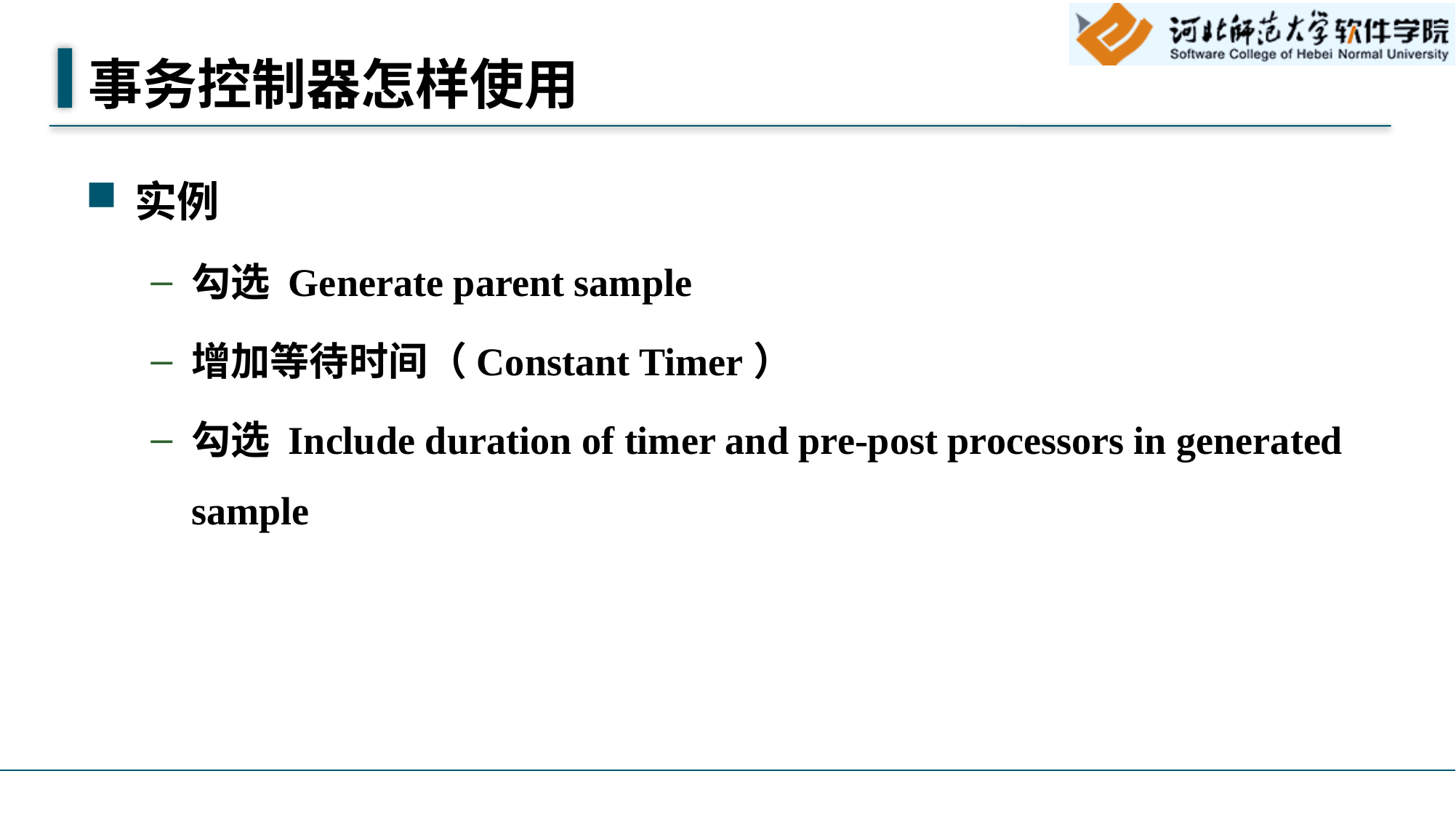

# 事务控制器怎样使用
实例
勾选 Generate parent sample
增加等待时间（Constant Timer）
勾选 Include duration of timer and pre-post processors in generated sample